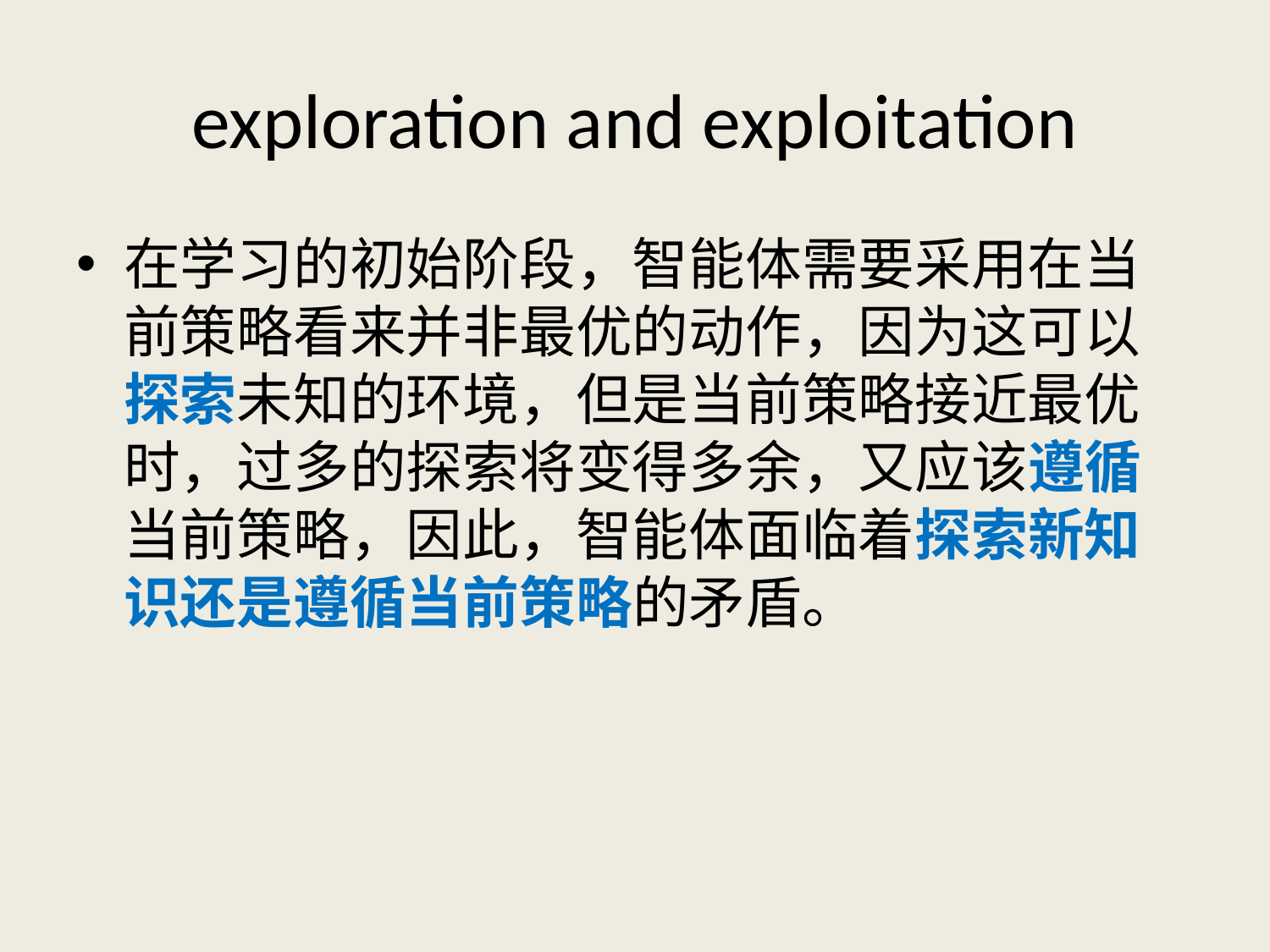

# exploration and exploitation
在学习的初始阶段，智能体需要采用在当前策略看来并非最优的动作，因为这可以探索未知的环境，但是当前策略接近最优时，过多的探索将变得多余，又应该遵循当前策略，因此，智能体面临着探索新知识还是遵循当前策略的矛盾。